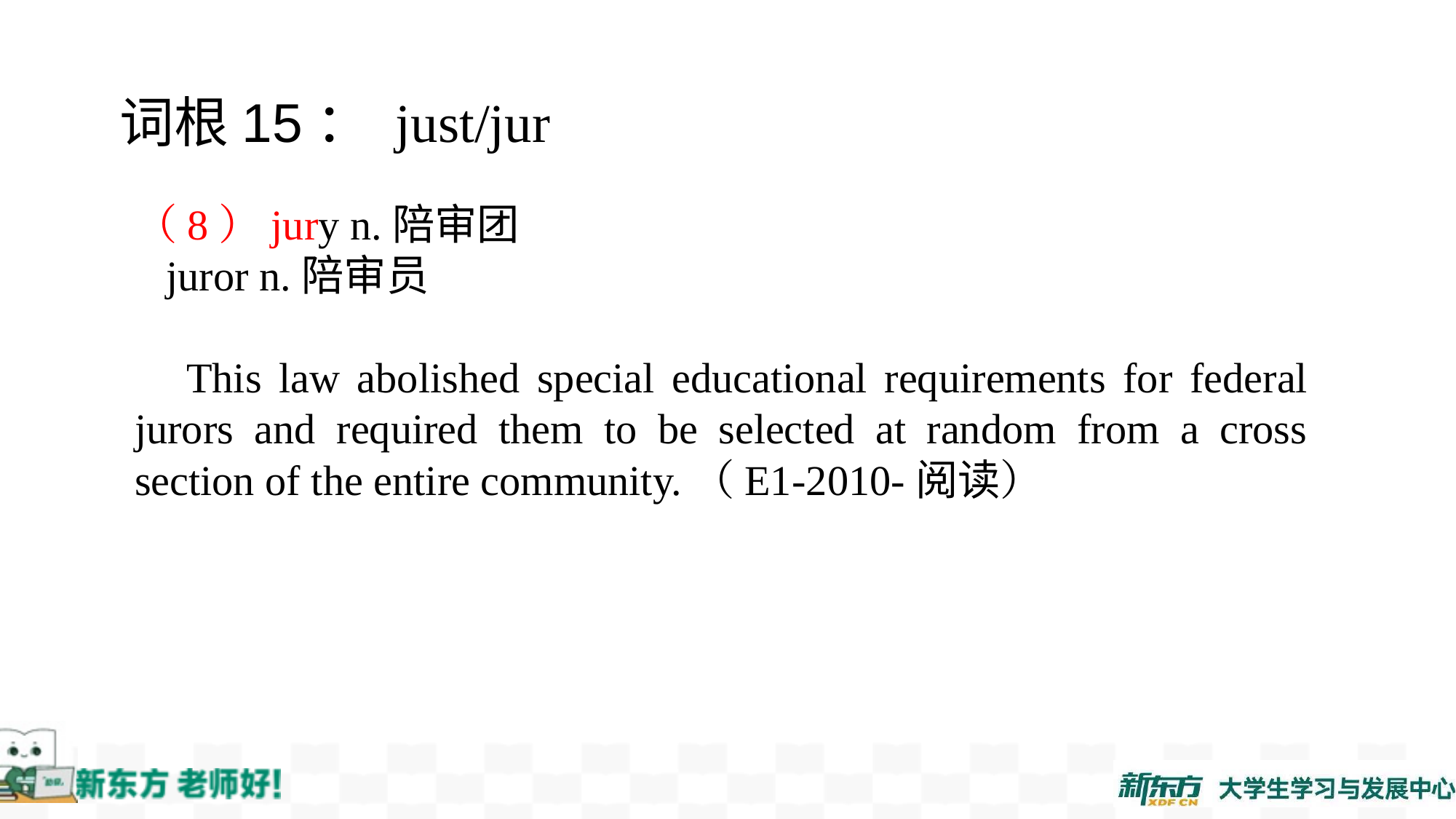

词根15： just/jur

（8）jury n.陪审团
   juror n.陪审员

   This law abolished special educational requirements for federal jurors and required them to be selected at random from a cross section of the entire community.（E1-2010-阅读）